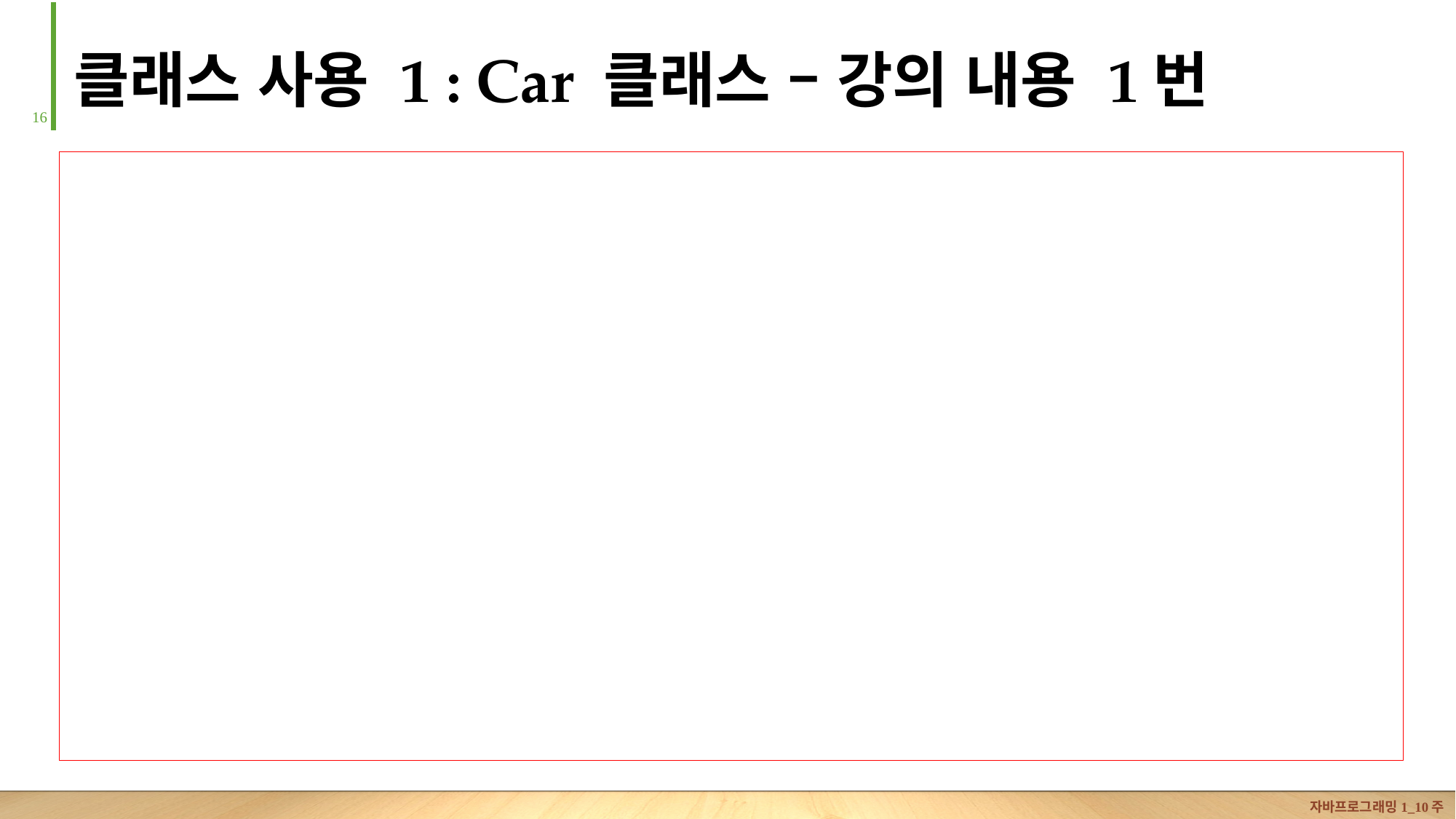

# 클래스 사용 1 : Car 클래스 – 강의 내용 1번
16

자바프로그래밍1_10주